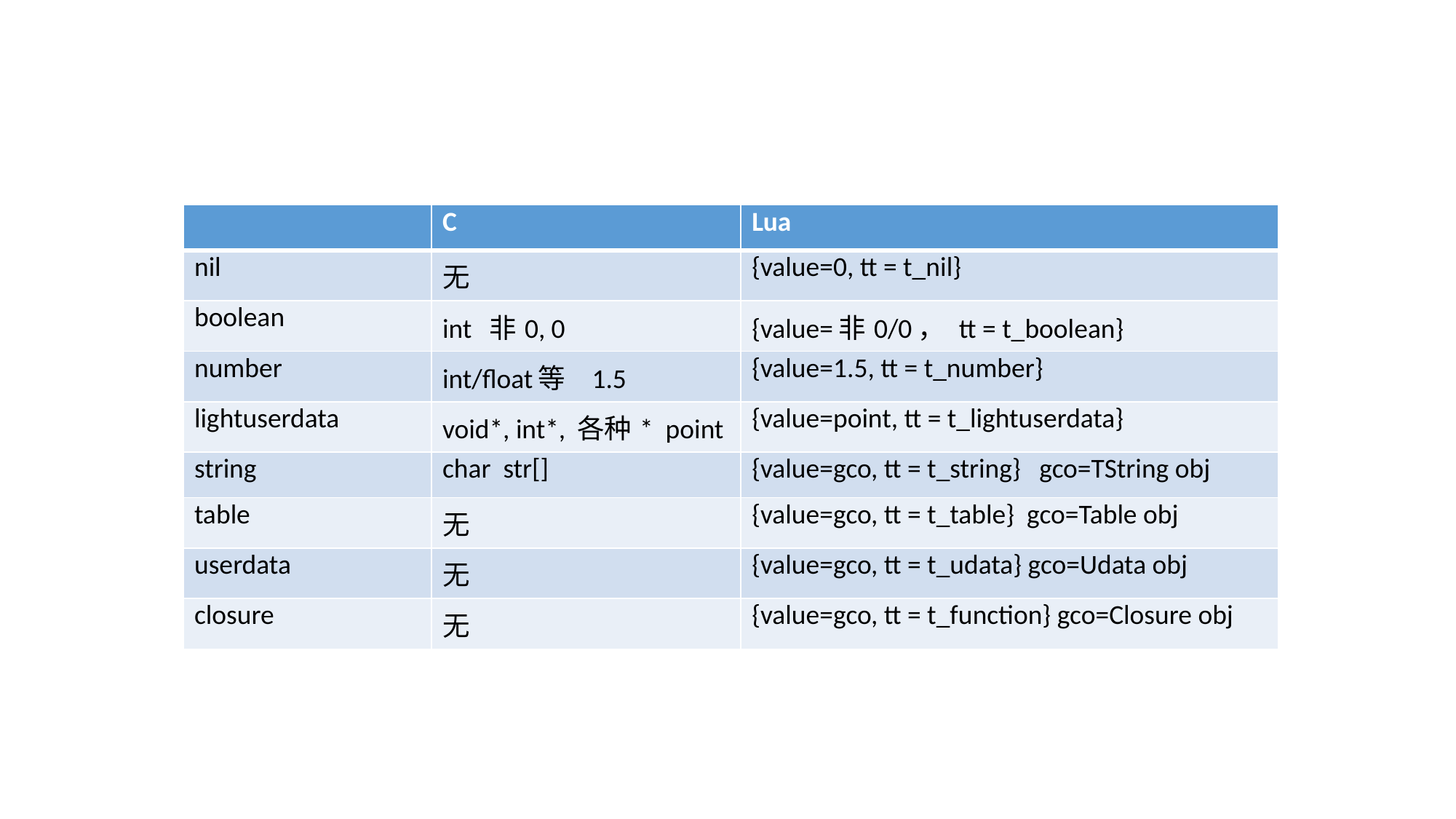

|  | C | Lua |
| --- | --- | --- |
| nil | 无 | {value=0, tt = t\_nil} |
| boolean | int 非0, 0 | {value=非0/0， tt = t\_boolean} |
| number | int/float等 1.5 | {value=1.5, tt = t\_number} |
| lightuserdata | void\*, int\*, 各种\* point | {value=point, tt = t\_lightuserdata} |
| string | char str[] | {value=gco, tt = t\_string} gco=TString obj |
| table | 无 | {value=gco, tt = t\_table} gco=Table obj |
| userdata | 无 | {value=gco, tt = t\_udata} gco=Udata obj |
| closure | 无 | {value=gco, tt = t\_function} gco=Closure obj |